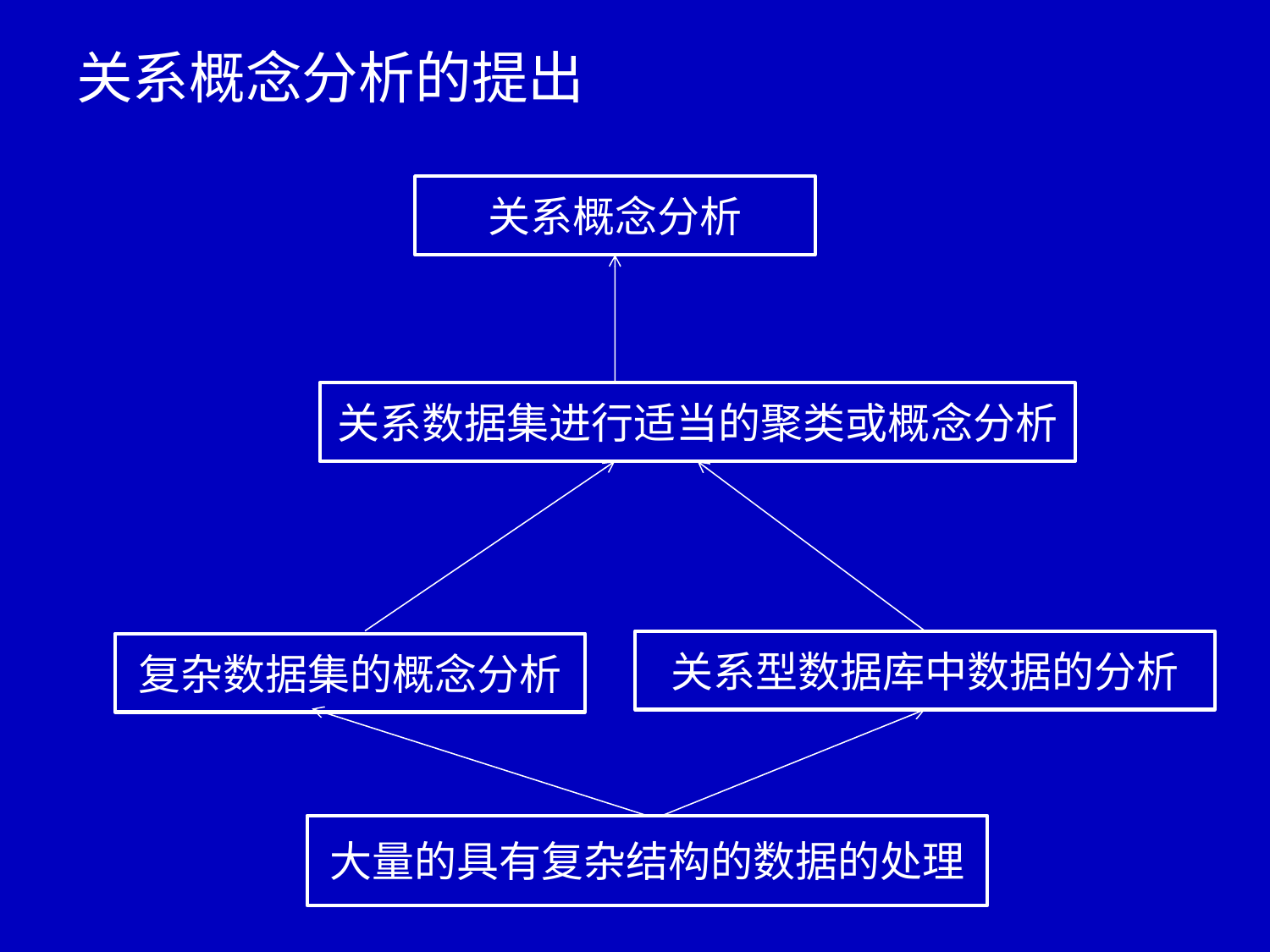

关系概念分析的提出

关系概念分析
关系数据集进行适当的聚类或概念分析
关系型数据库中数据的分析
复杂数据集的概念分析
大量的具有复杂结构的数据的处理